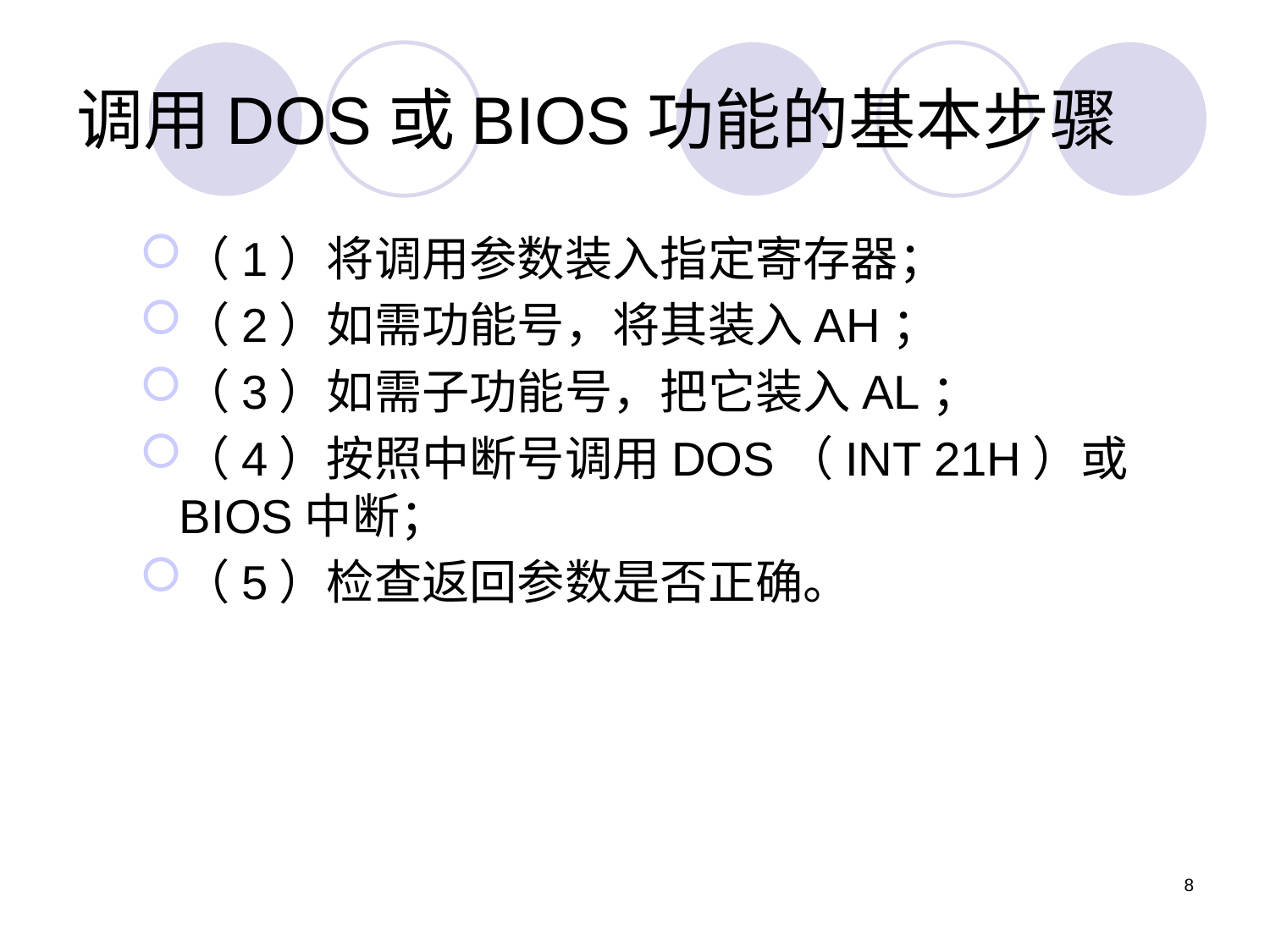

# 调用DOS或BIOS功能的基本步骤
（1）将调用参数装入指定寄存器；
（2）如需功能号，将其装入AH；
（3）如需子功能号，把它装入AL；
（4）按照中断号调用DOS（INT 21H）或BIOS中断；
（5）检查返回参数是否正确。
8